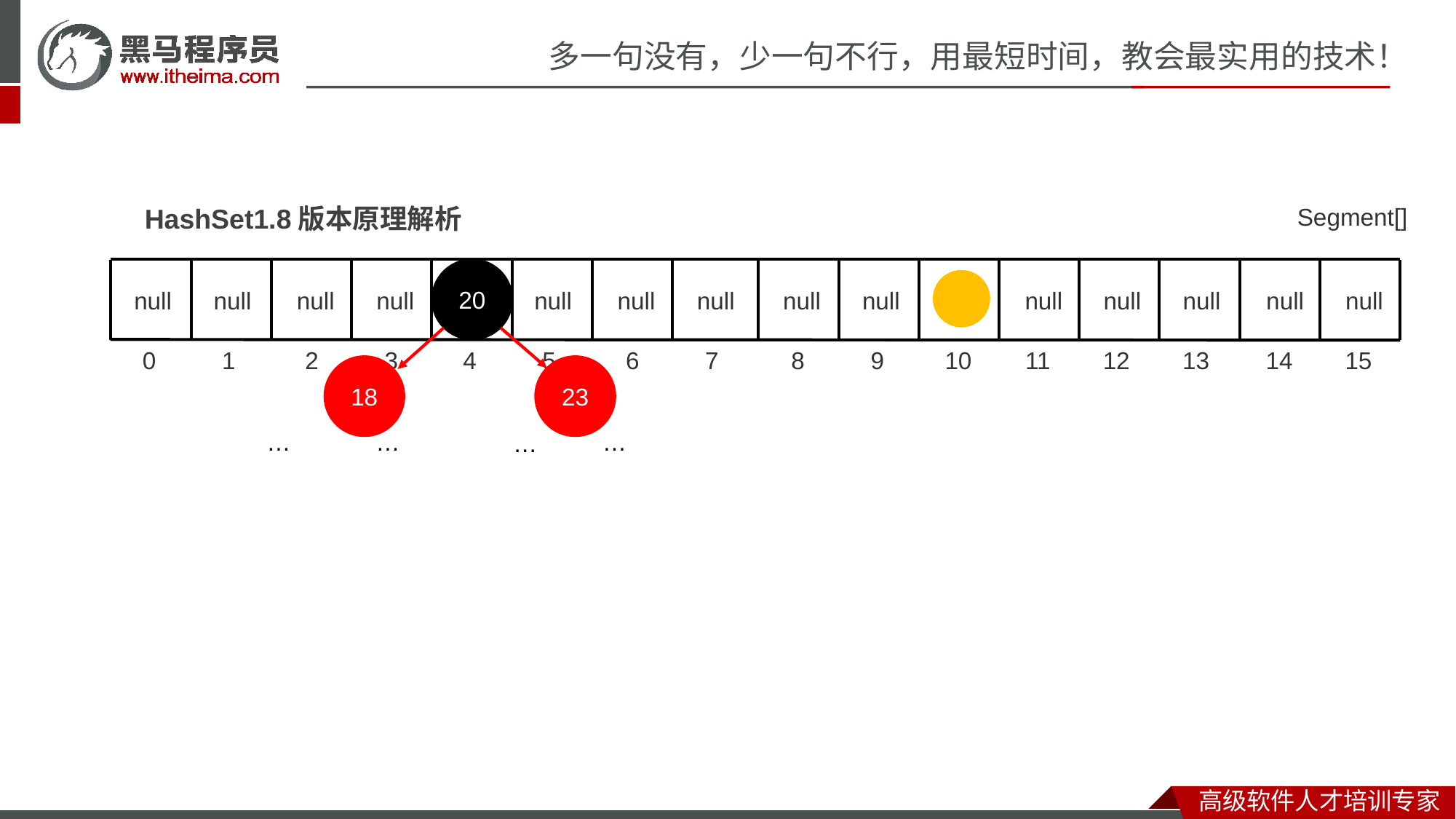

HashSet1.8版本原理解析
Segment[]
20

null
null
null
null
null
null
null
null
null
null
null
null
null
null
0
1
2
3
4
5
6
7
8
9
10
11
12
13
14
15
18
23
…
…
…
…